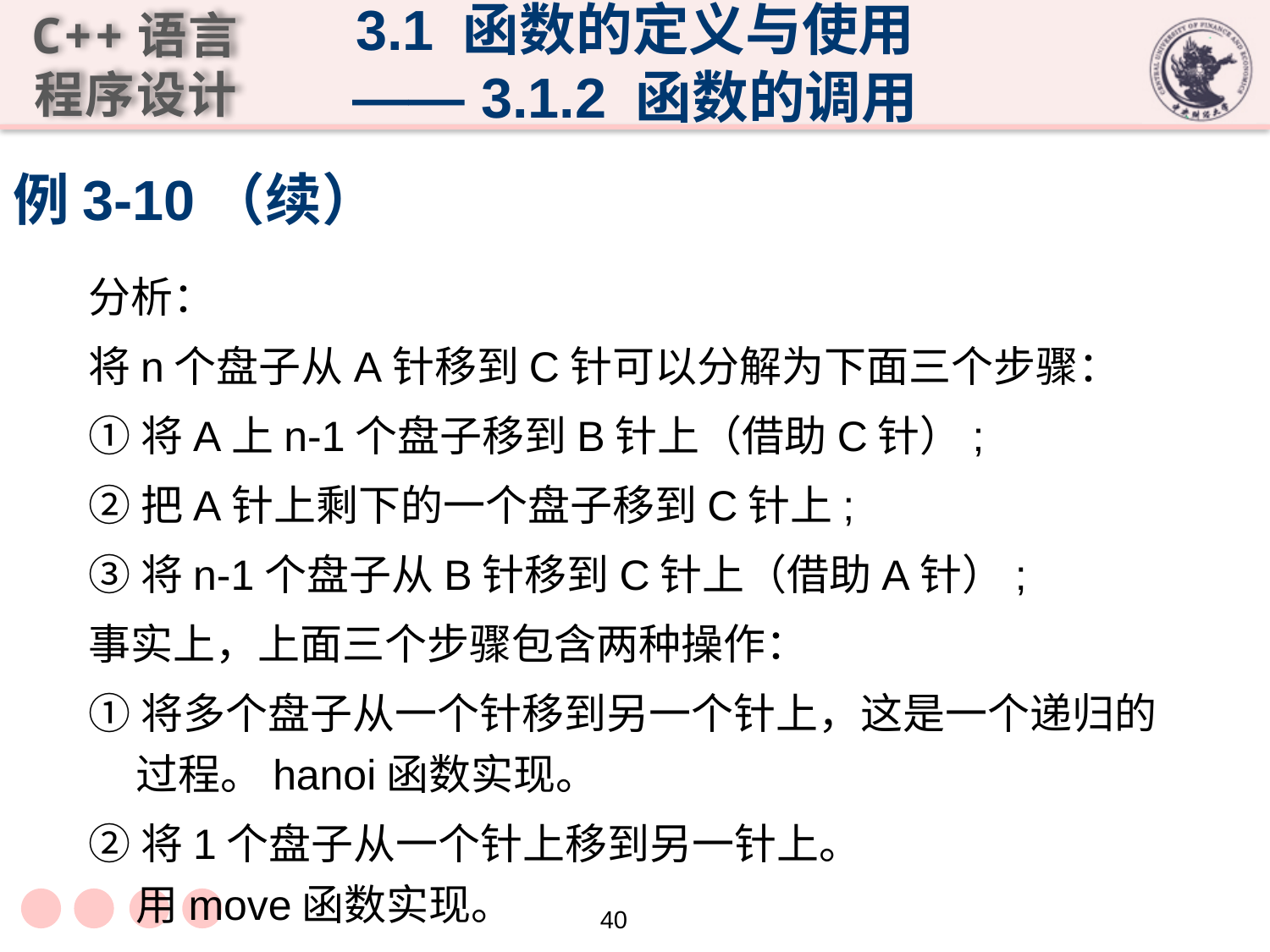

3.1 函数的定义与使用
—— 3.1.2 函数的调用
# 例3-10（续）
分析：
将n个盘子从A针移到C针可以分解为下面三个步骤：
①将A上n-1个盘子移到B针上（借助C针）;
②把A针上剩下的一个盘子移到C针上;
③将n-1个盘子从B针移到C针上（借助A针）;
事实上，上面三个步骤包含两种操作：
①将多个盘子从一个针移到另一个针上，这是一个递归的过程。hanoi函数实现。
②将1个盘子从一个针上移到另一针上。
用move函数实现。
40